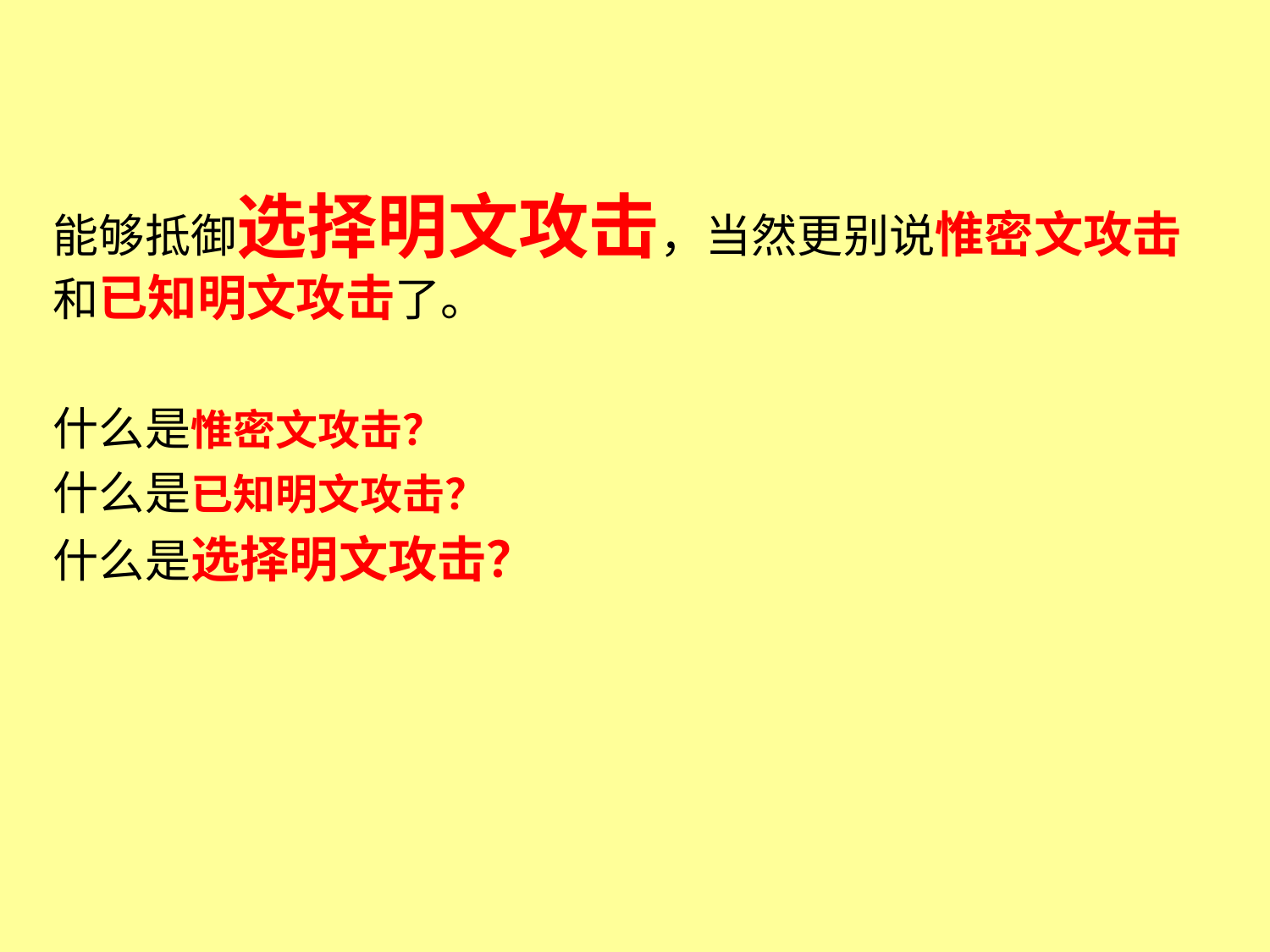

#
能够抵御选择明文攻击，当然更别说惟密文攻击和已知明文攻击了。

什么是惟密文攻击？
什么是已知明文攻击？
什么是选择明文攻击？